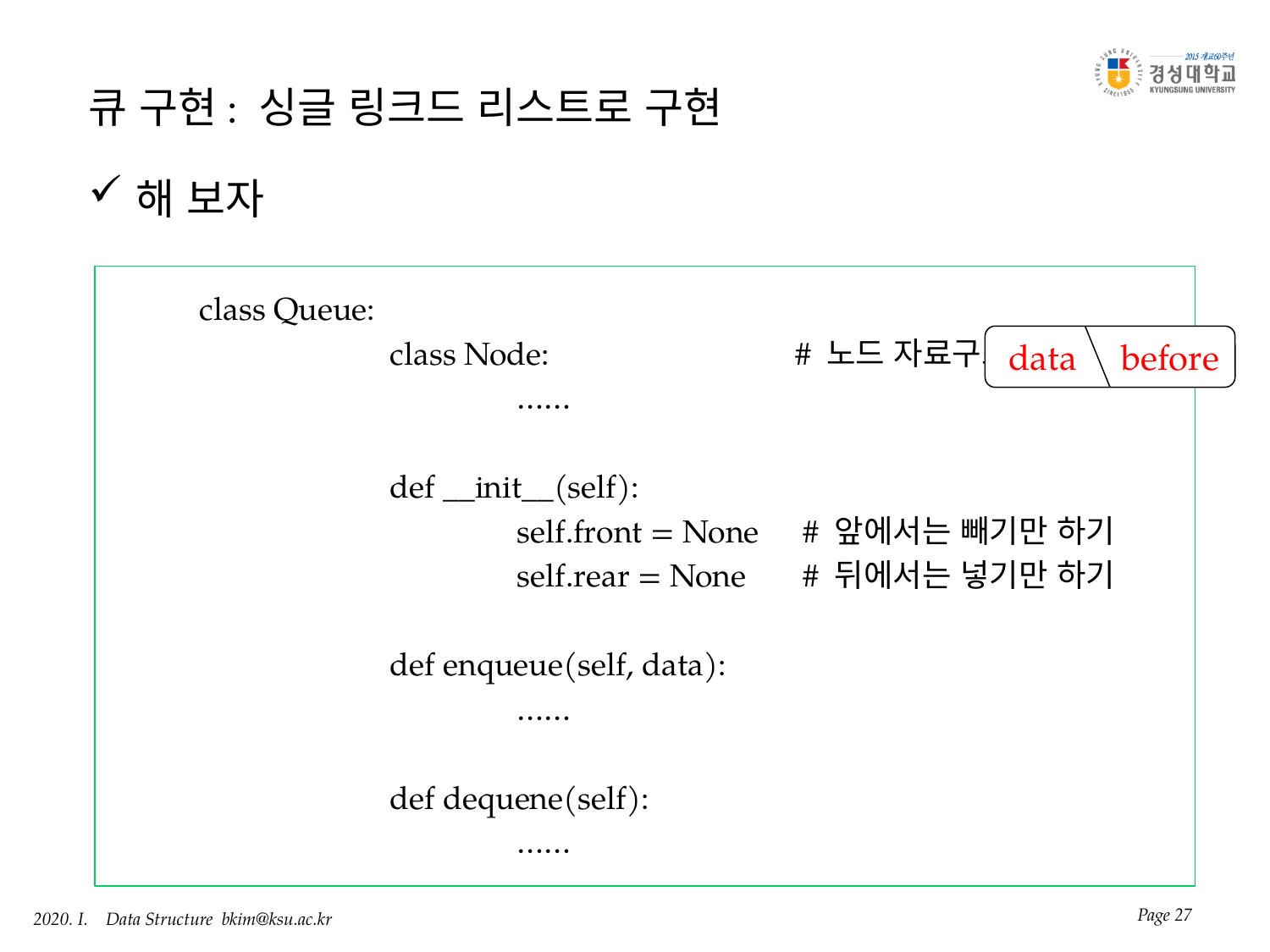

# 큐 구현: 싱글 링크드 리스트로 구현
해 보자

class Queue:
	class Node:		   # 노드 자료구조
		……

	def __init__(self):
		self.front = None	    # 앞에서는 빼기만 하기
		self.rear = None	    # 뒤에서는 넣기만 하기

	def enqueue(self, data):
		……

	def dequene(self):
		……

data     before
Page 27